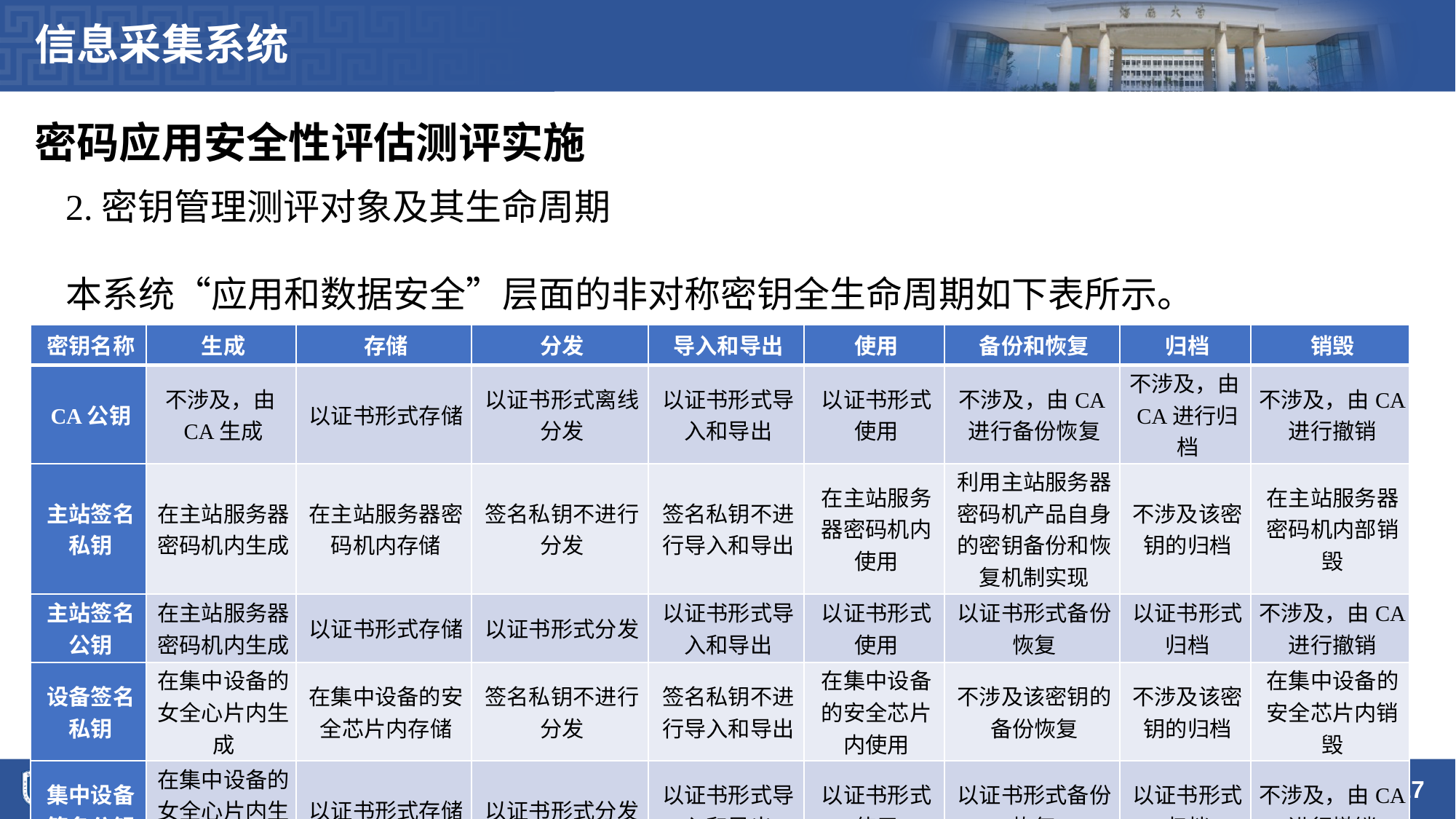

信息采集系统
密码应用安全性评估测评实施
2.密钥管理测评对象及其生命周期

本系统“应用和数据安全”层面的非对称密钥全生命周期如下表所示。

| 密钥名称 | 生成 | 存储 | 分发 | 导入和导出 | 使用 | 备份和恢复 | 归档 | 销毁 |
| --- | --- | --- | --- | --- | --- | --- | --- | --- |
| CA公钥 | 不涉及，由CA生成 | 以证书形式存储 | 以证书形式离线分发 | 以证书形式导入和导出 | 以证书形式使用 | 不涉及，由CA进行备份恢复 | 不涉及，由CA进行归档 | 不涉及，由CA进行撤销 |
| 主站签名私钥 | 在主站服务器密码机内生成 | 在主站服务器密码机内存储 | 签名私钥不进行分发 | 签名私钥不进行导入和导出 | 在主站服务器密码机内使用 | 利用主站服务器密码机产品自身的密钥备份和恢复机制实现 | 不涉及该密钥的归档 | 在主站服务器密码机内部销毁 |
| 主站签名公钥 | 在主站服务器密码机内生成 | 以证书形式存储 | 以证书形式分发 | 以证书形式导入和导出 | 以证书形式使用 | 以证书形式备份恢复 | 以证书形式归档 | 不涉及，由CA进行撤销 |
| 设备签名私钥 | 在集中设备的女全心片内生成 | 在集中设备的安全芯片内存储 | 签名私钥不进行分发 | 签名私钥不进行导入和导出 | 在集中设备的安全芯片内使用 | 不涉及该密钥的备份恢复 | 不涉及该密钥的归档 | 在集中设备的安全芯片内销毁 |
| 集中设备签名公钥 | 在集中设备的女全心片内生成 | 以证书形式存储 | 以证书形式分发 | 以证书形式导入和导出 | 以证书形式使用 | 以证书形式备份恢复 | 以证书形式归档 | 不涉及，由CA进行撤销 |
17